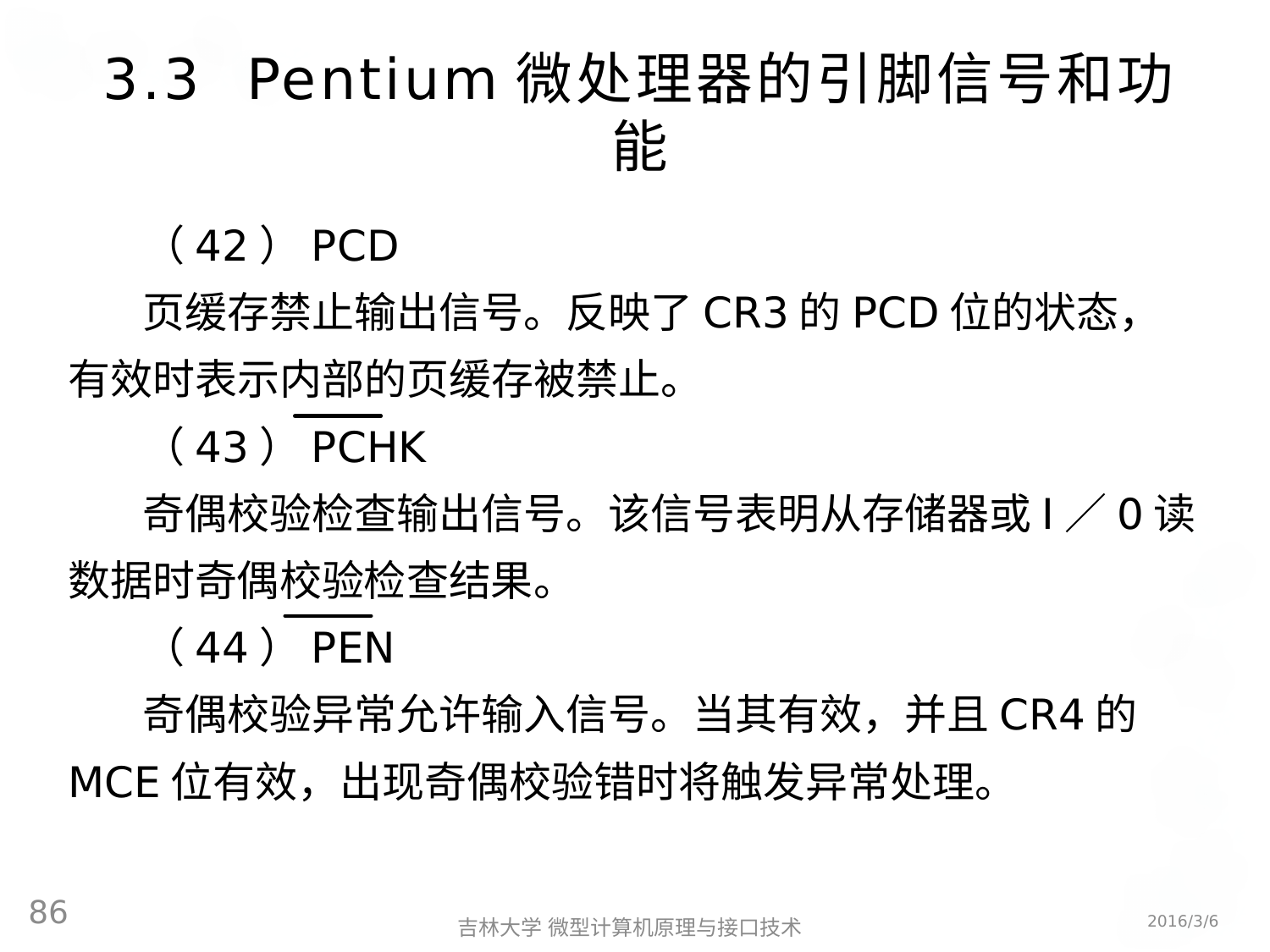

# 3.3  Pentium微处理器的引脚信号和功能
（42）PCD
页缓存禁止输出信号。反映了CR3的PCD位的状态，有效时表示内部的页缓存被禁止。
（43）PCHK
奇偶校验检查输出信号。该信号表明从存储器或I／0读数据时奇偶校验检查结果。
（44）PEN
奇偶校验异常允许输入信号。当其有效，并且CR4的MCE位有效，出现奇偶校验错时将触发异常处理。
86
2016/3/6
吉林大学 微型计算机原理与接口技术